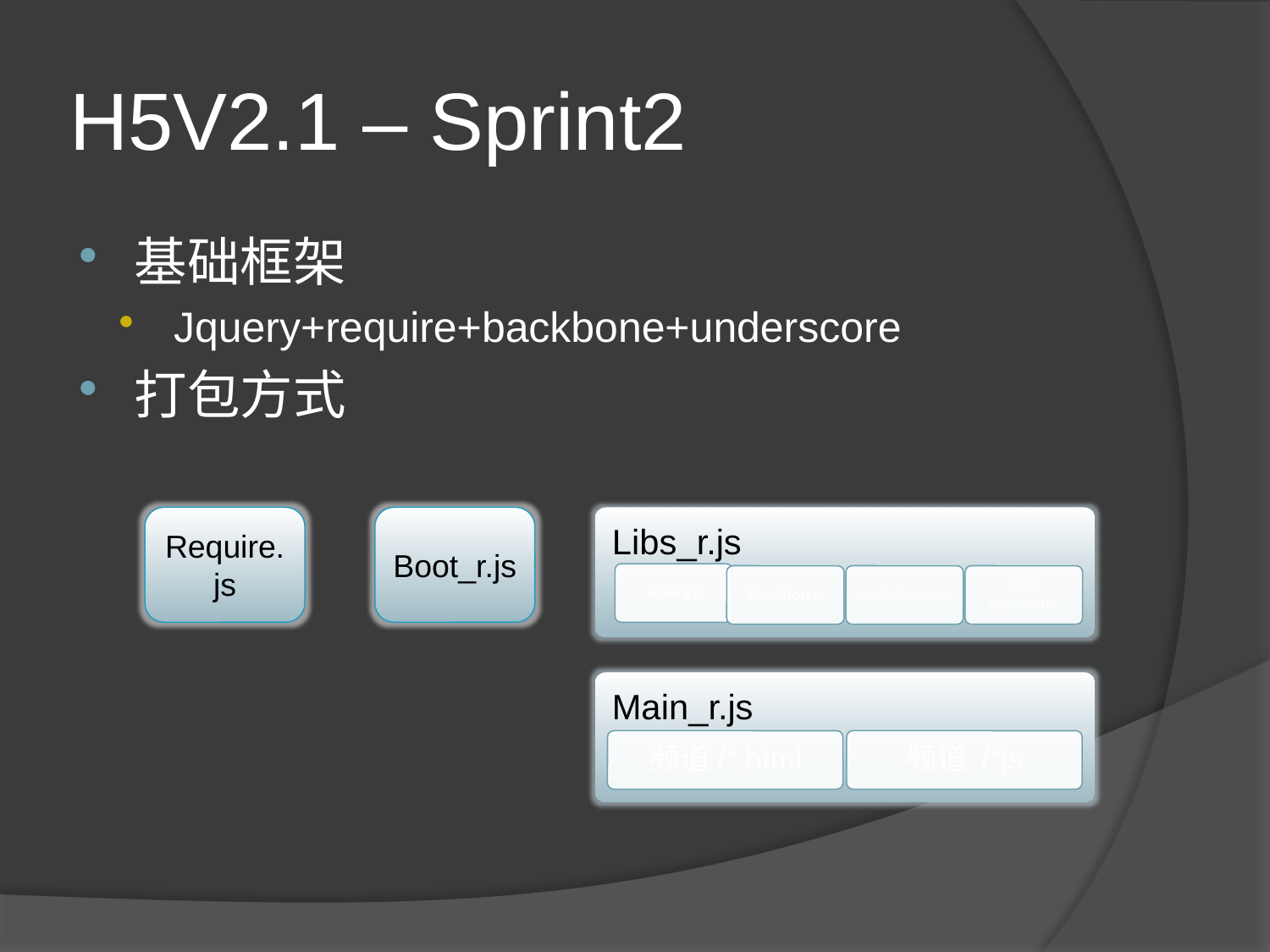

# H5V2.1 – Sprint2
基础框架
Jquery+require+backbone+underscore
打包方式

Require.js
Boot_r.js
Libs_r.js
Jquery.js
Backbon.js
underscore.js
App/common/*
Main_r.js
频道/*.html
频道 /*js